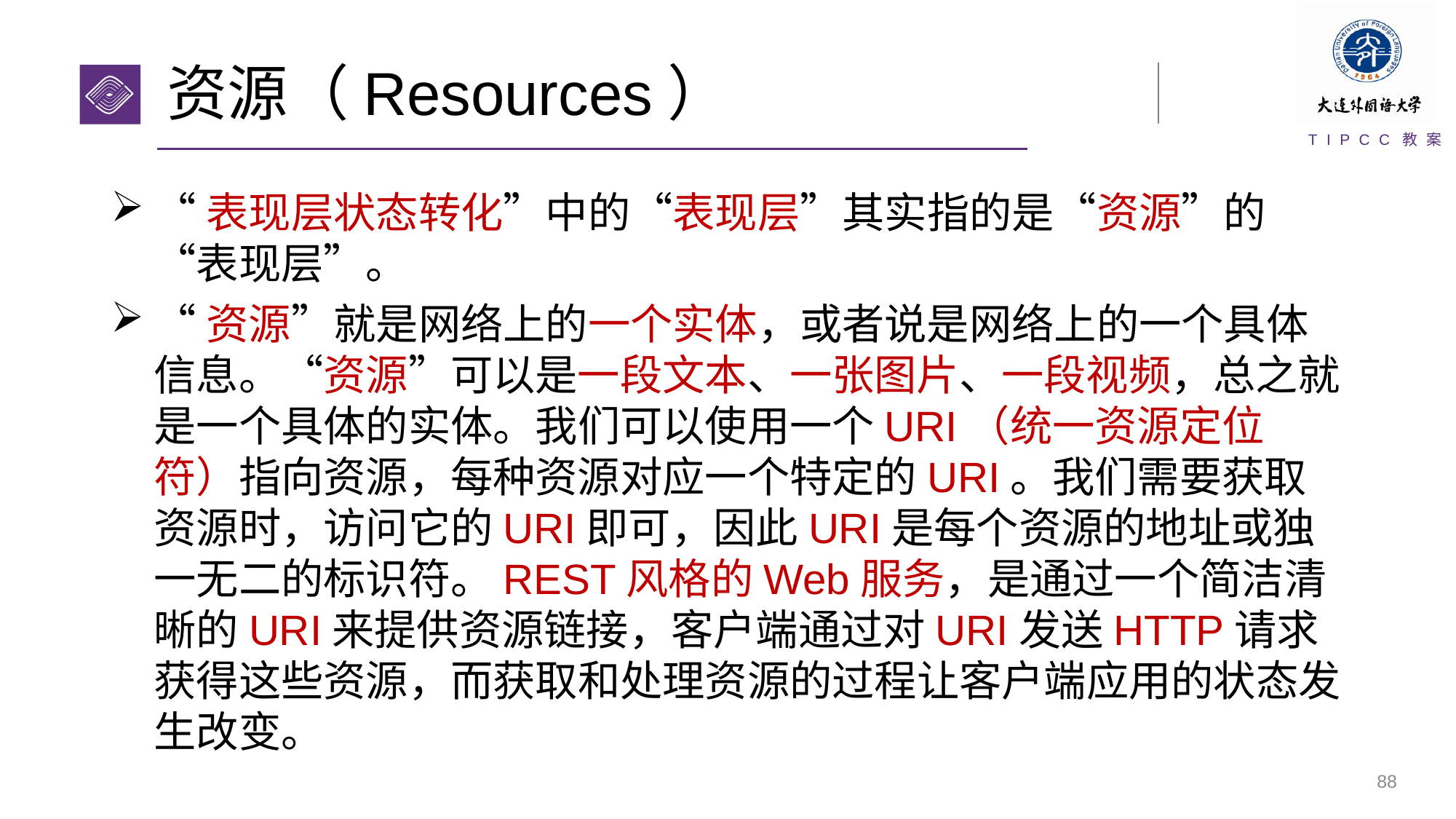

# 资源（Resources）
“表现层状态转化”中的“表现层”其实指的是“资源”的“表现层”。
“资源”就是网络上的一个实体，或者说是网络上的一个具体信息。“资源”可以是一段文本、一张图片、一段视频，总之就是一个具体的实体。我们可以使用一个URI（统一资源定位符）指向资源，每种资源对应一个特定的URI。我们需要获取资源时，访问它的URI即可，因此URI是每个资源的地址或独一无二的标识符。REST风格的Web服务，是通过一个简洁清晰的URI来提供资源链接，客户端通过对URI发送HTTP请求获得这些资源，而获取和处理资源的过程让客户端应用的状态发生改变。

88